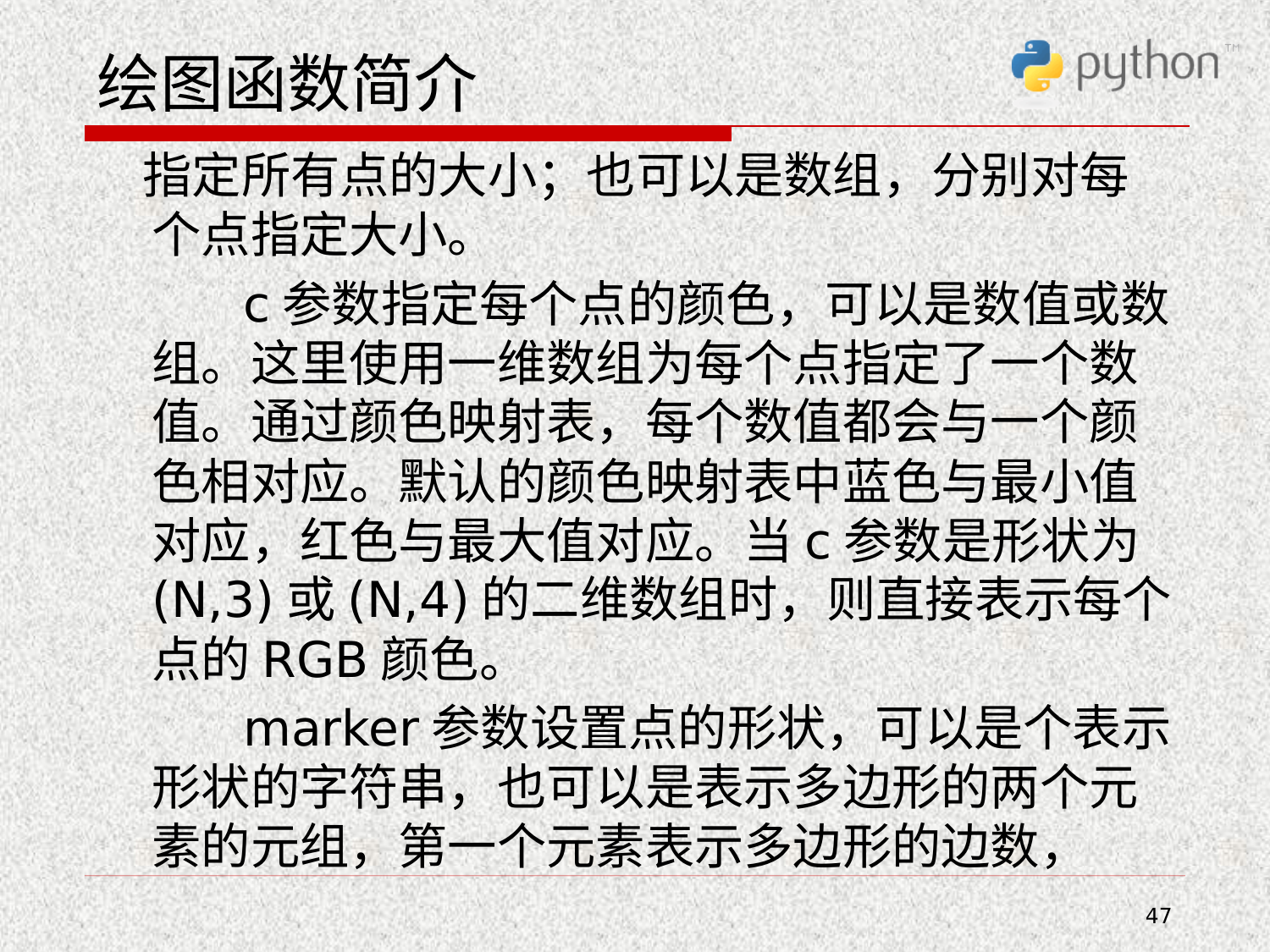

# 绘图函数简介
    指定所有点的大小；也可以是数组，分别对每个点指定大小。
          c参数指定每个点的颜色，可以是数值或数组。这里使用一维数组为每个点指定了一个数值。通过颜色映射表，每个数值都会与一个颜色相对应。默认的颜色映射表中蓝色与最小值对应，红色与最大值对应。当c参数是形状为(N,3)或(N,4)的二维数组时，则直接表示每个点的RGB颜色。
          marker参数设置点的形状，可以是个表示形状的字符串，也可以是表示多边形的两个元素的元组，第一个元素表示多边形的边数，
47